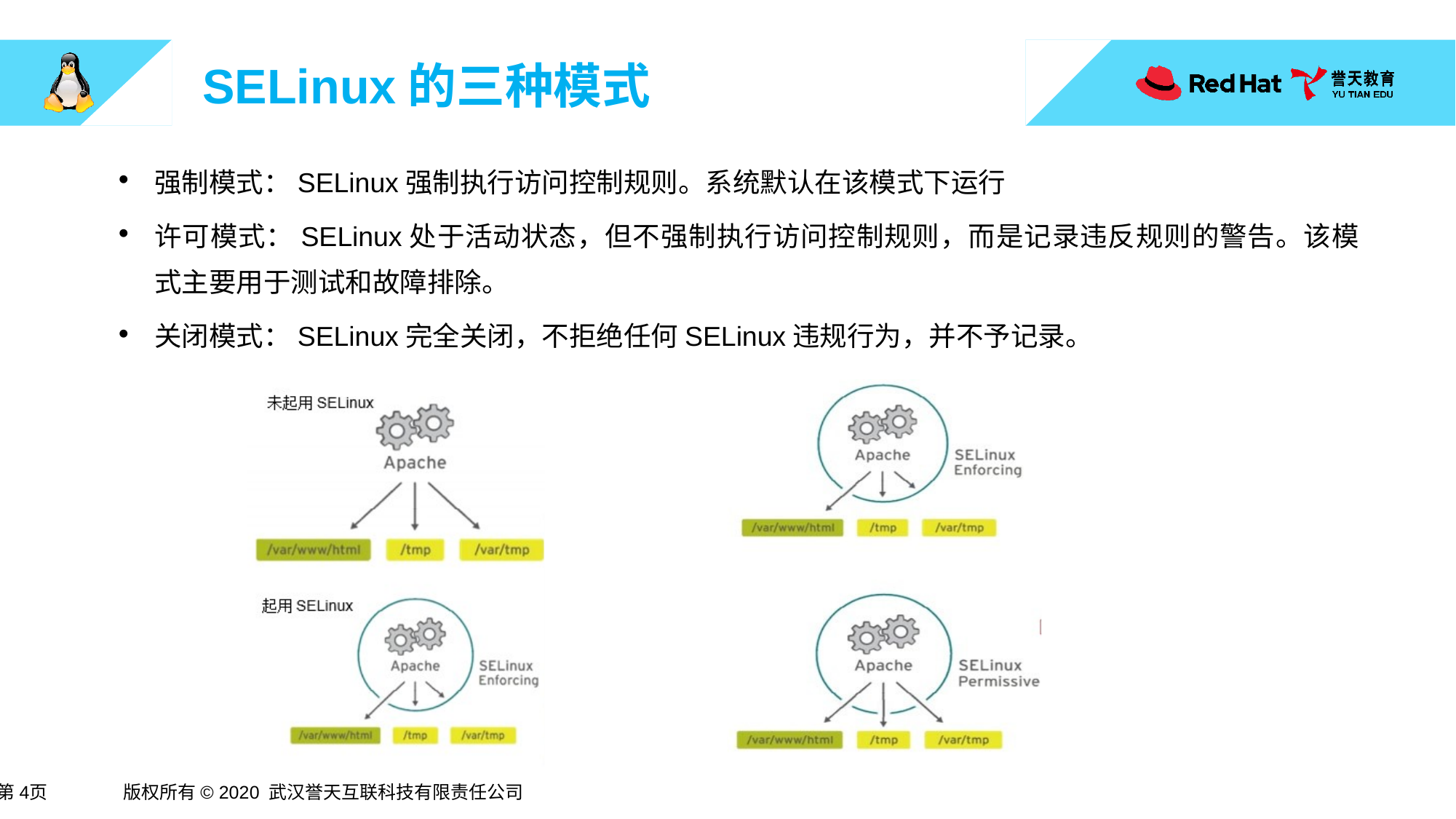

# SELinux的三种模式
强制模式：SELinux强制执行访问控制规则。系统默认在该模式下运行
许可模式：SELinux处于活动状态，但不强制执行访问控制规则，而是记录违反规则的警告。该模式主要用于测试和故障排除。
关闭模式：SELinux完全关闭，不拒绝任何SELinux违规行为，并不予记录。